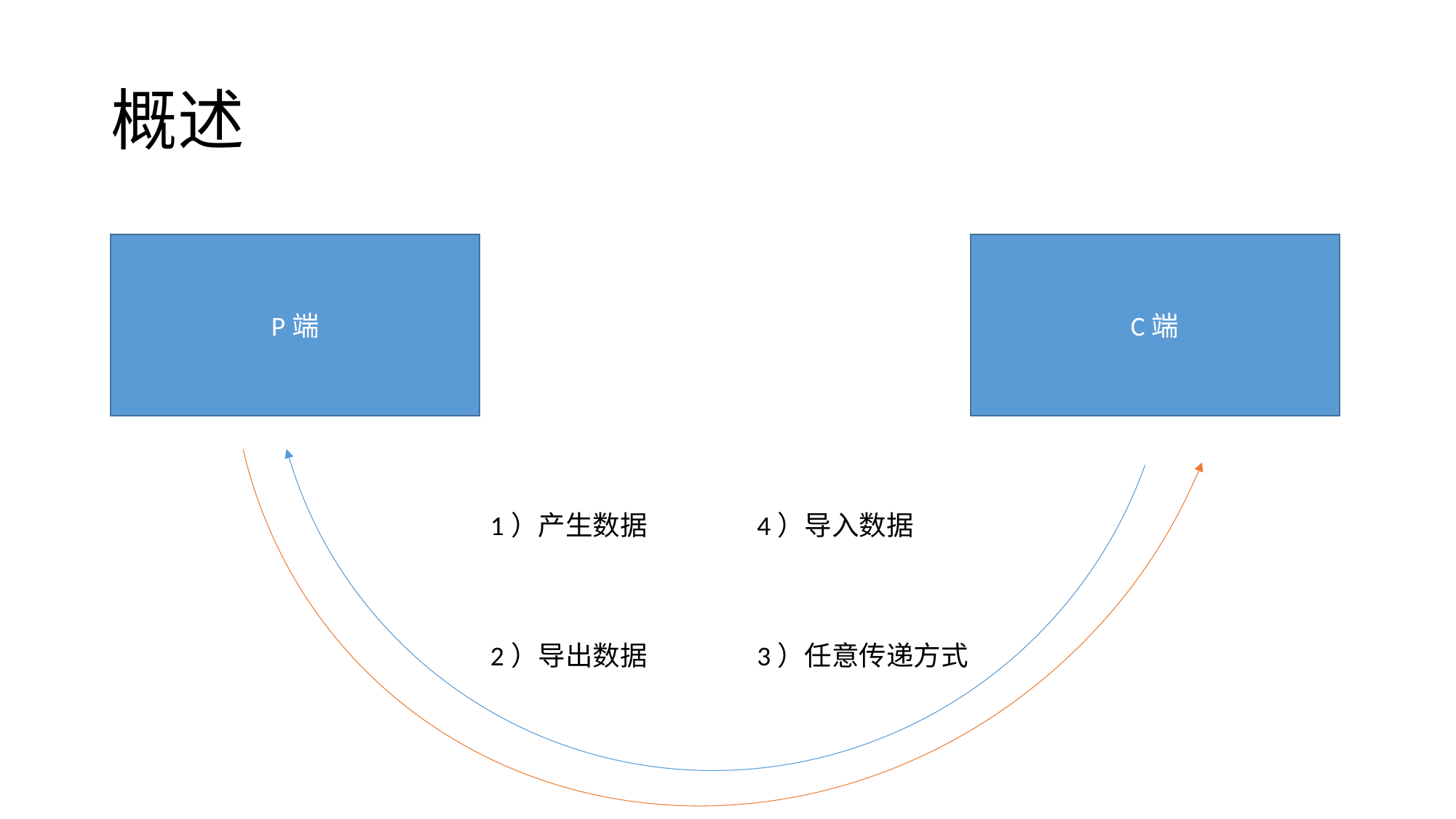

# 概述
P端
C端
1）产生数据
4）导入数据
2）导出数据
3）任意传递方式